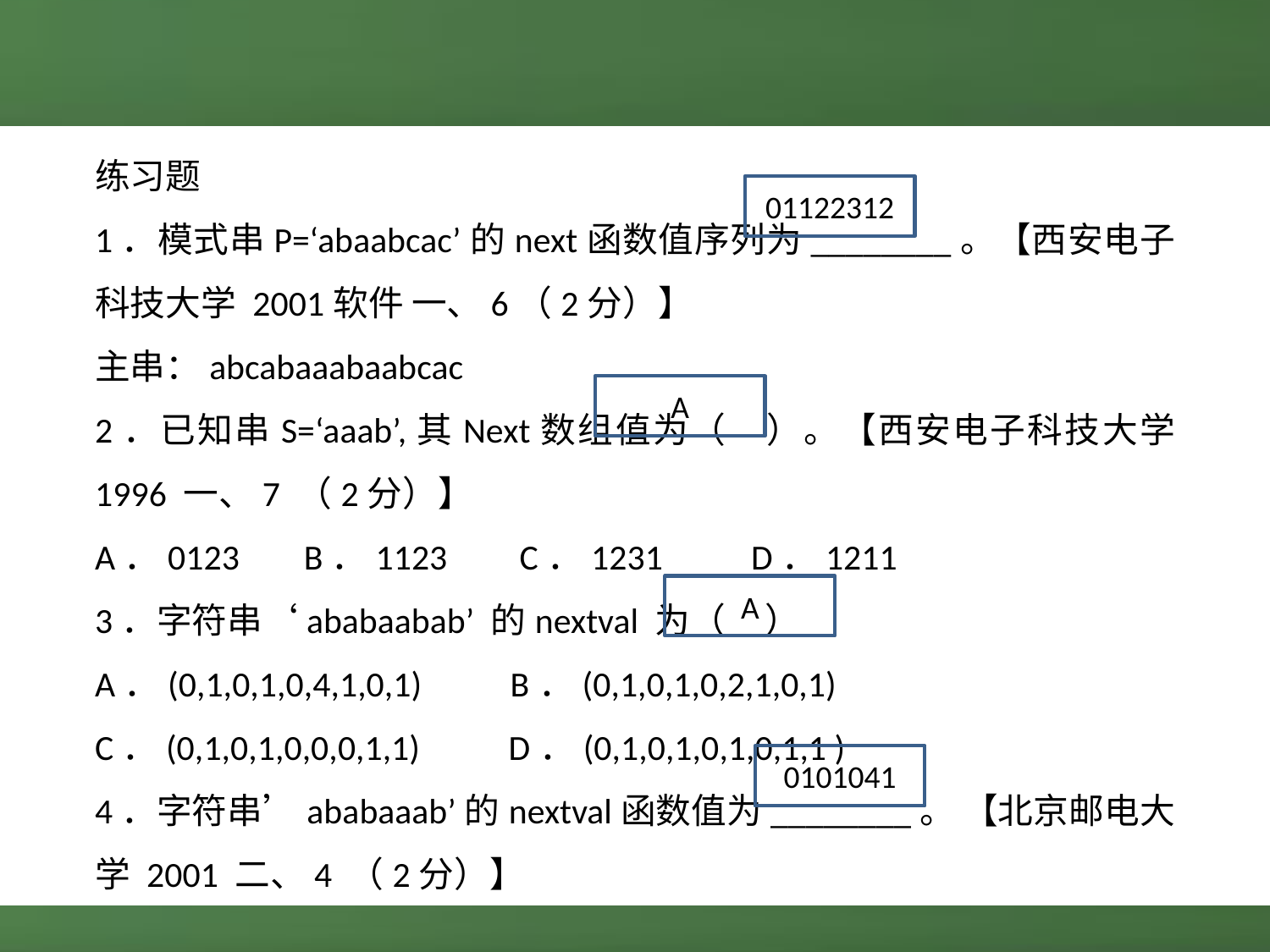

练习题
1．模式串P=‘abaabcac’的next函数值序列为________。【西安电子科技大学 2001软件 一、6（2分）】
主串：abcabaaabaabcac
2．已知串S=‘aaab’,其Next数组值为（    ）。【西安电子科技大学 1996 一、7 （2分）】
A．0123        B．1123         C．1231           D．1211
3．字符串‘ababaabab’ 的nextval 为（     ）
A．(0,1,0,1,0,4,1,0,1)           B．(0,1,0,1,0,2,1,0,1)
C．(0,1,0,1,0,0,0,1,1)           D．(0,1,0,1,0,1,0,1,1 )
4．字符串’ababaaab’的nextval函数值为________。 【北京邮电大学 2001 二、4 （2分）】
01122312
A
A
0101041